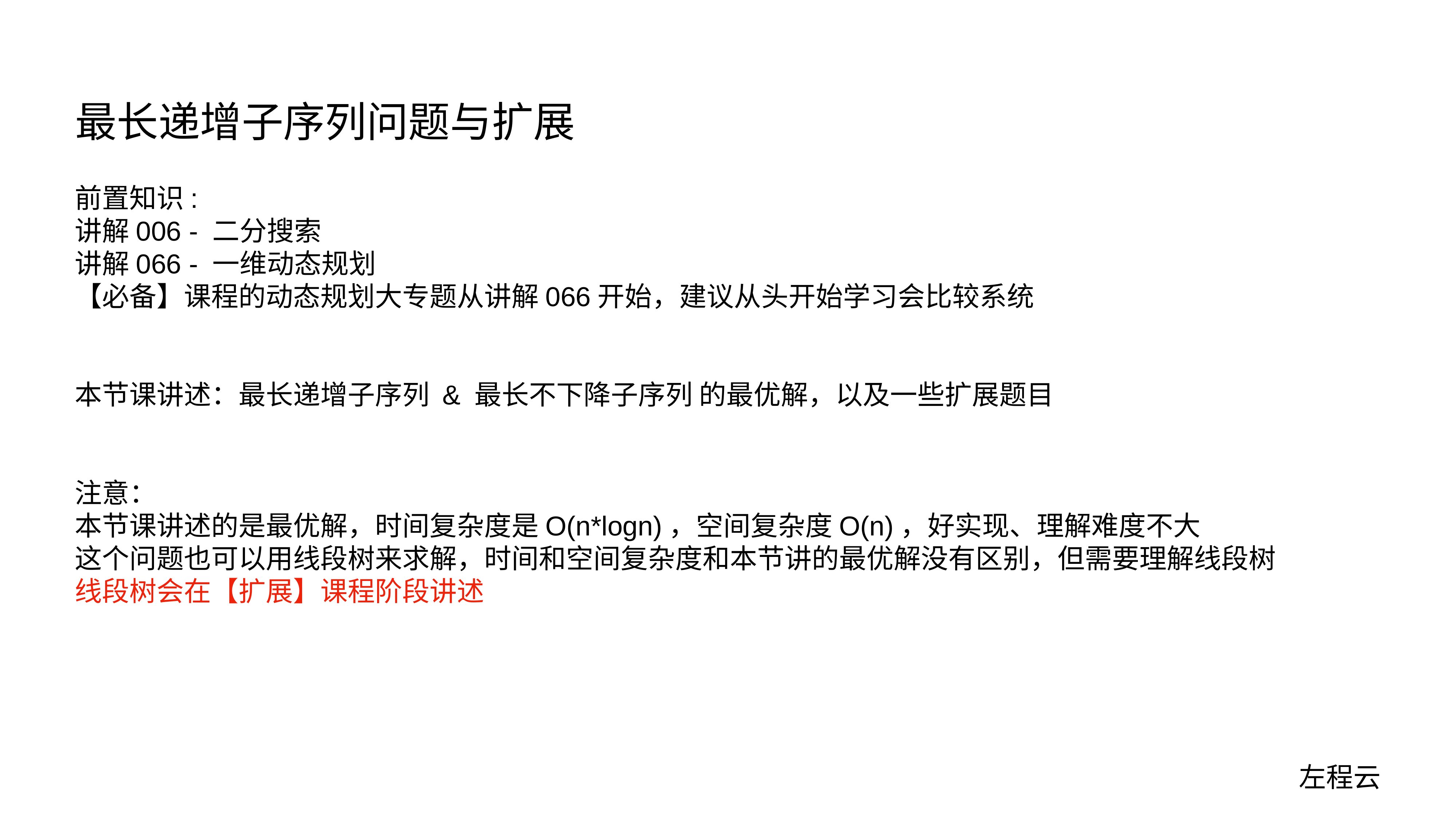

# 最长递增子序列问题与扩展
前置知识:
讲解006 - 二分搜索
讲解066 - 一维动态规划
【必备】课程的动态规划大专题从讲解066开始，建议从头开始学习会比较系统

本节课讲述：最长递增子序列 & 最长不下降子序列 的最优解，以及一些扩展题目

注意：
本节课讲述的是最优解，时间复杂度是O(n*logn)，空间复杂度O(n)，好实现、理解难度不大
这个问题也可以用线段树来求解，时间和空间复杂度和本节讲的最优解没有区别，但需要理解线段树
线段树会在【扩展】课程阶段讲述
左程云